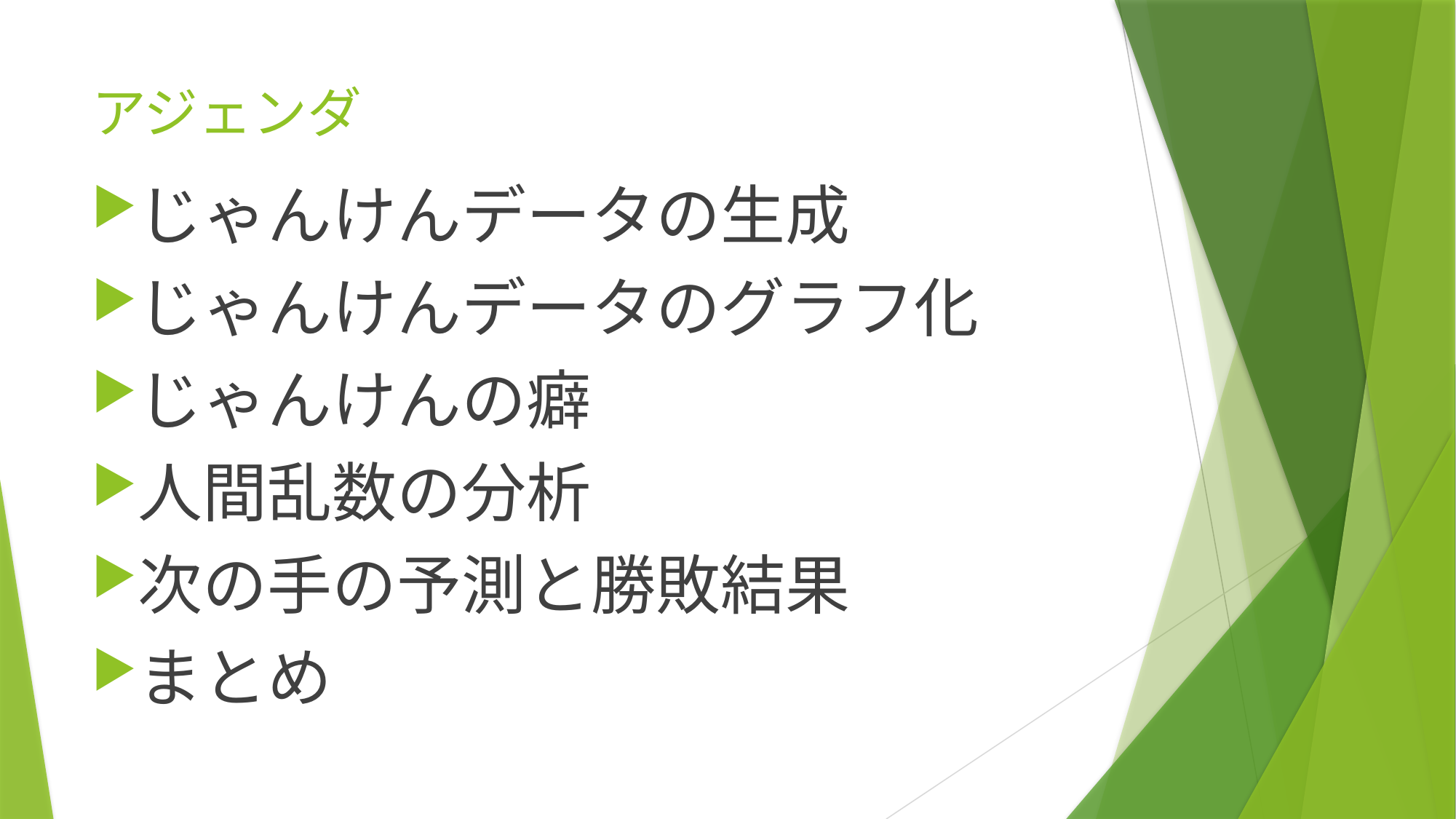

# アジェンダ
じゃんけんデータの生成
じゃんけんデータのグラフ化
じゃんけんの癖
人間乱数の分析
次の手の予測と勝敗結果
まとめ